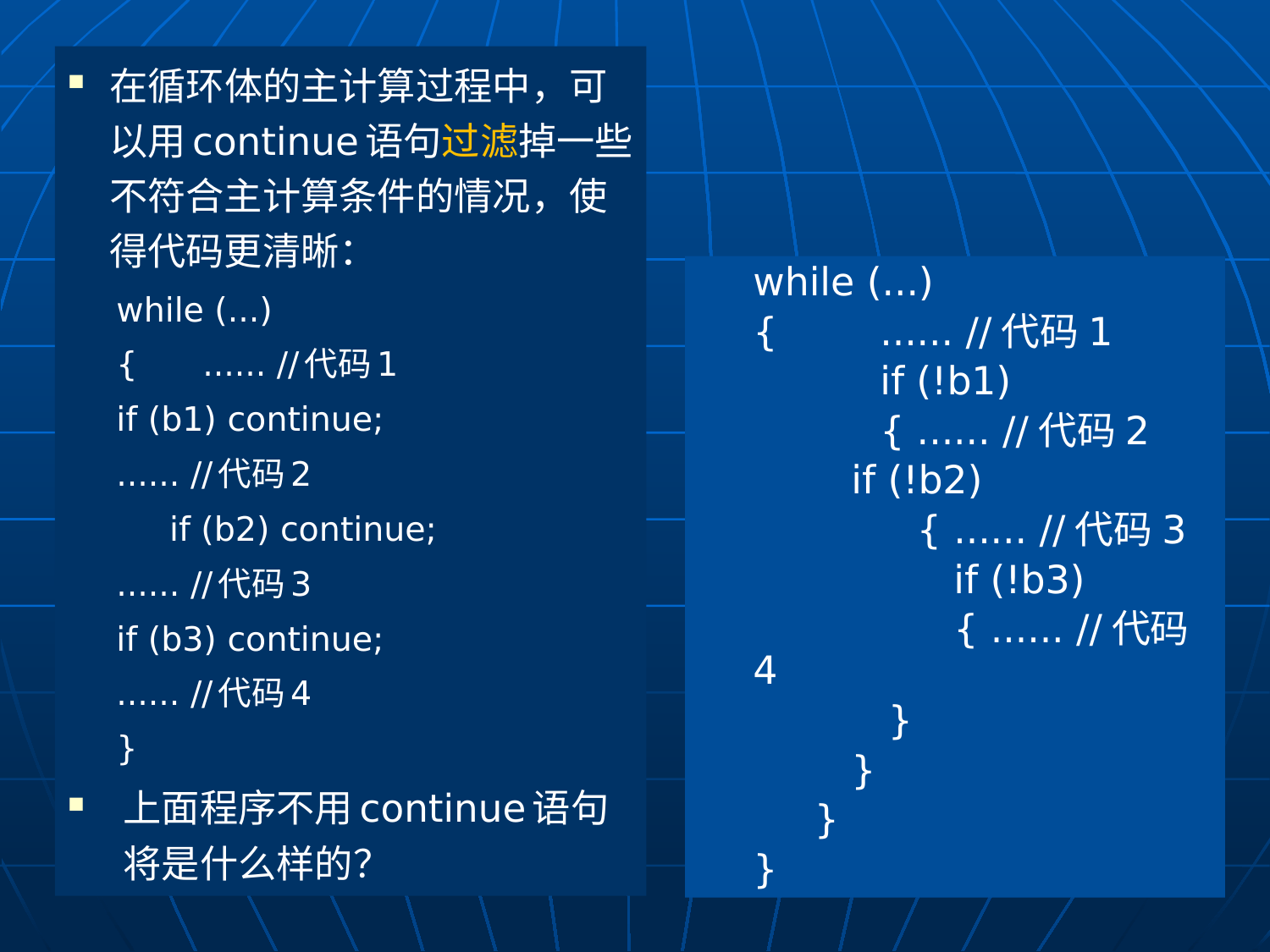

在循环体的主计算过程中，可以用continue语句过滤掉一些不符合主计算条件的情况，使得代码更清晰：
while (...)
{	...... //代码1
	if (b1) continue;
	...... //代码2
     if (b2) continue;
	...... //代码3
	if (b3) continue;
	...... //代码4
}
上面程序不用continue语句将是什么样的？

while (...)
{	...... //代码1
	if (!b1)
	{ ...... //代码2
        if (!b2)
	   { ...... //代码3
	      if (!b3)
	      { ...... //代码4
           }
        }
     }
}